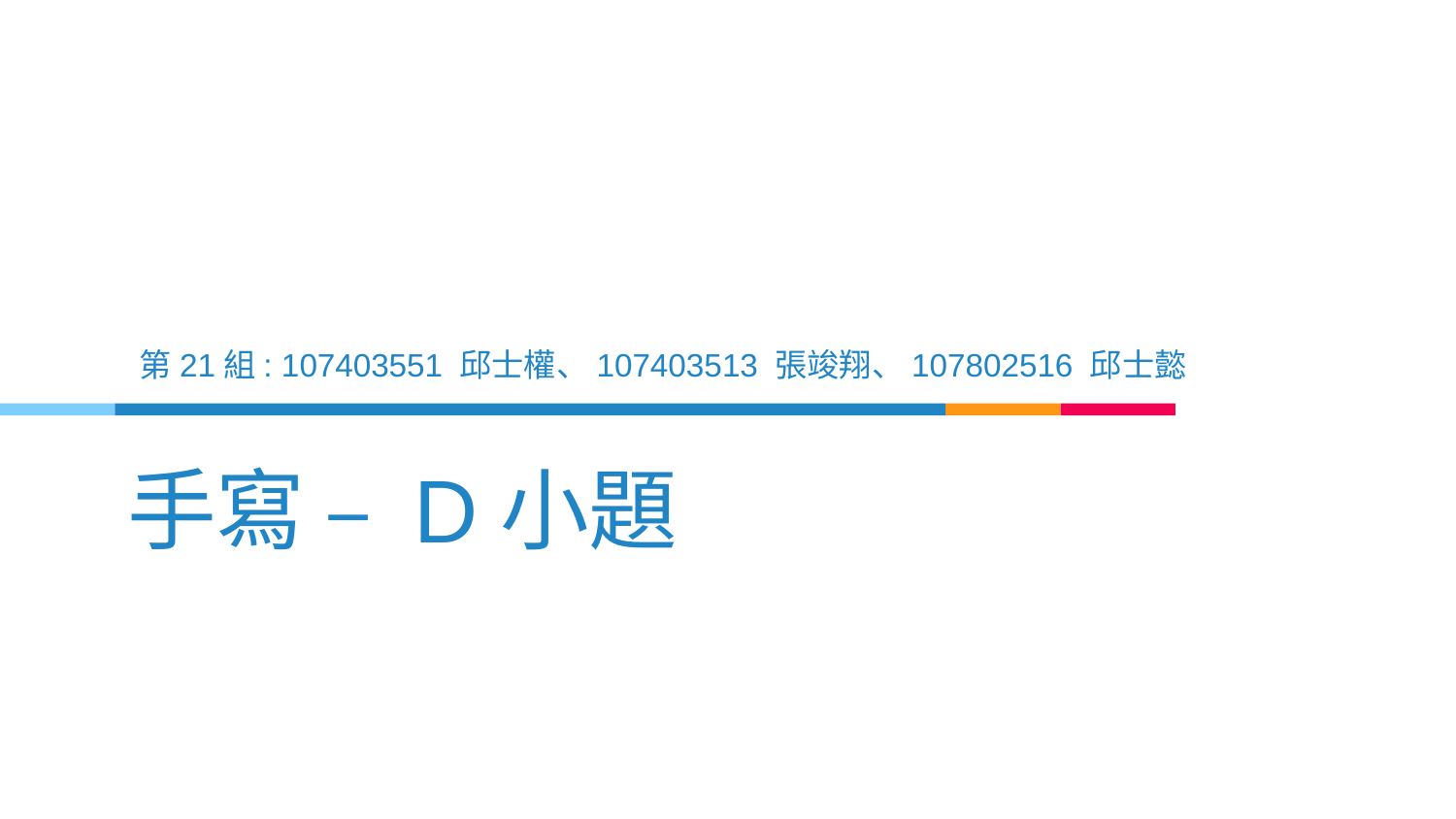

第21組: 107403551 邱士權、107403513 張竣翔、107802516 邱士懿

# 手寫 – D小題